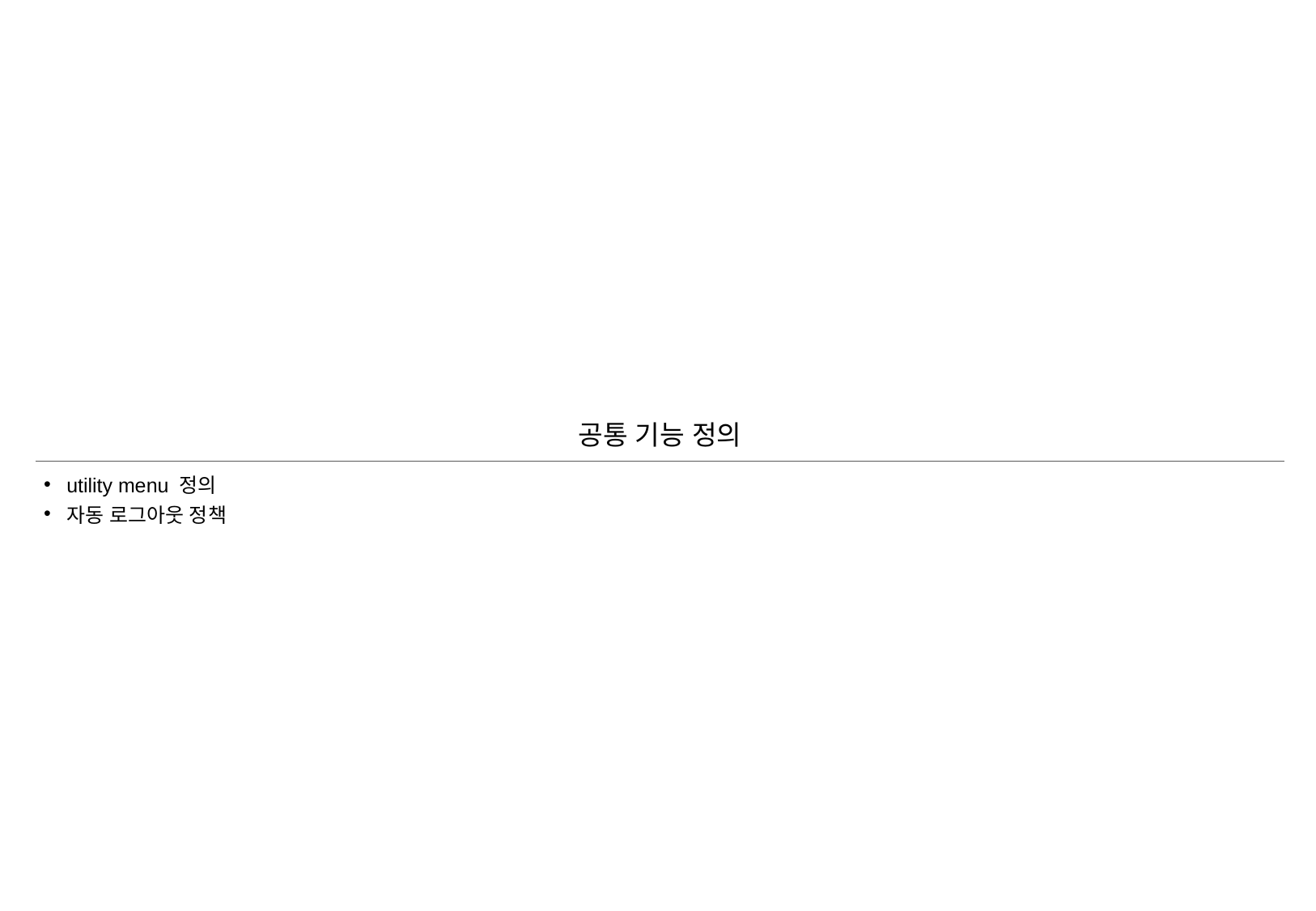

| 공통 기능 정의 |
| --- |
| utility menu 정의 자동 로그아웃 정책 |